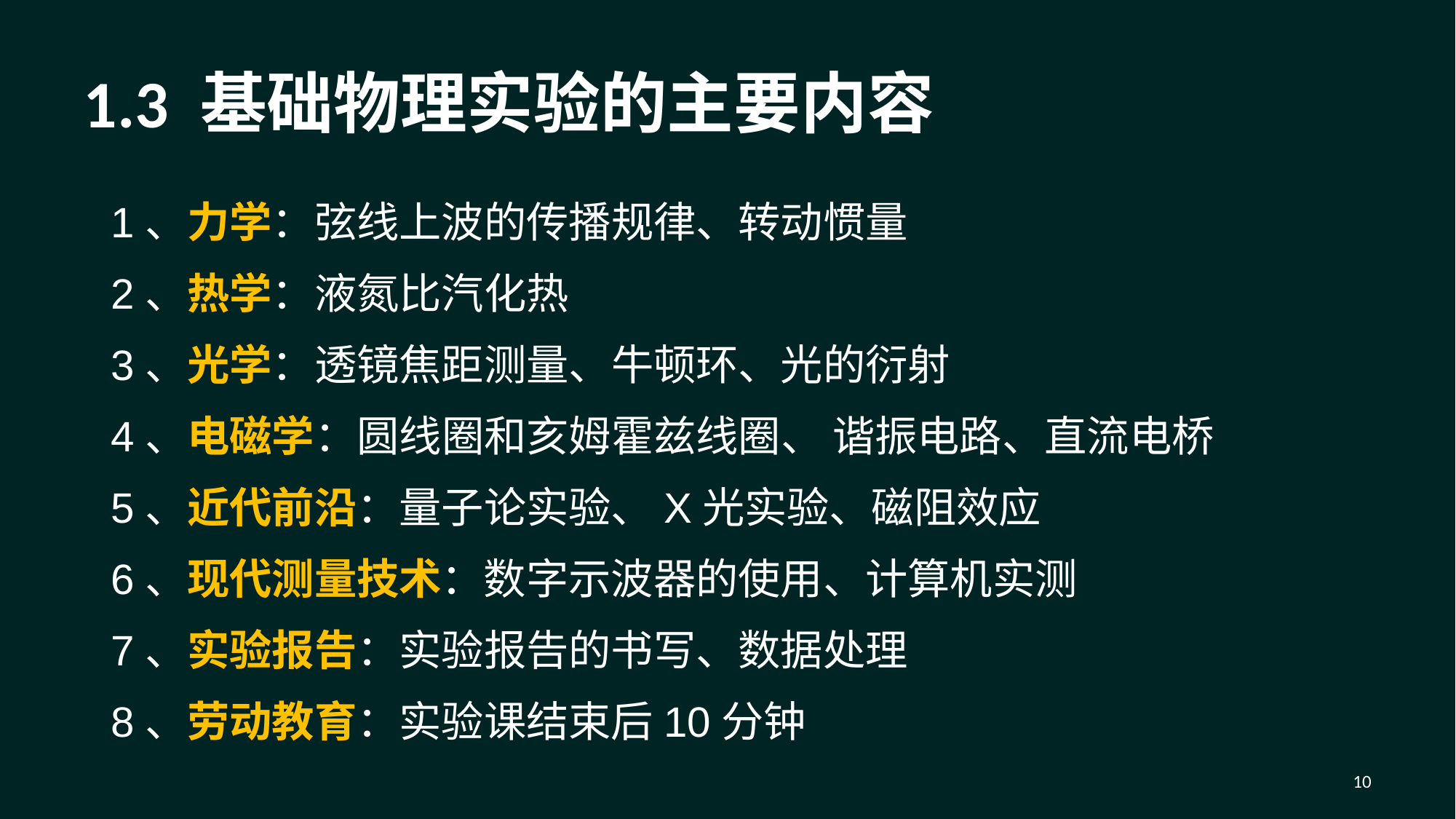

# 1.3 基础物理实验的主要内容
1、力学：弦线上波的传播规律、转动惯量
2、热学：液氮比汽化热
3、光学：透镜焦距测量、牛顿环、光的衍射
4、电磁学：圆线圈和亥姆霍兹线圈、 谐振电路、直流电桥
5、近代前沿：量子论实验、X光实验、磁阻效应
6、现代测量技术：数字示波器的使用、计算机实测
7、实验报告：实验报告的书写、数据处理
8、劳动教育：实验课结束后10分钟

10